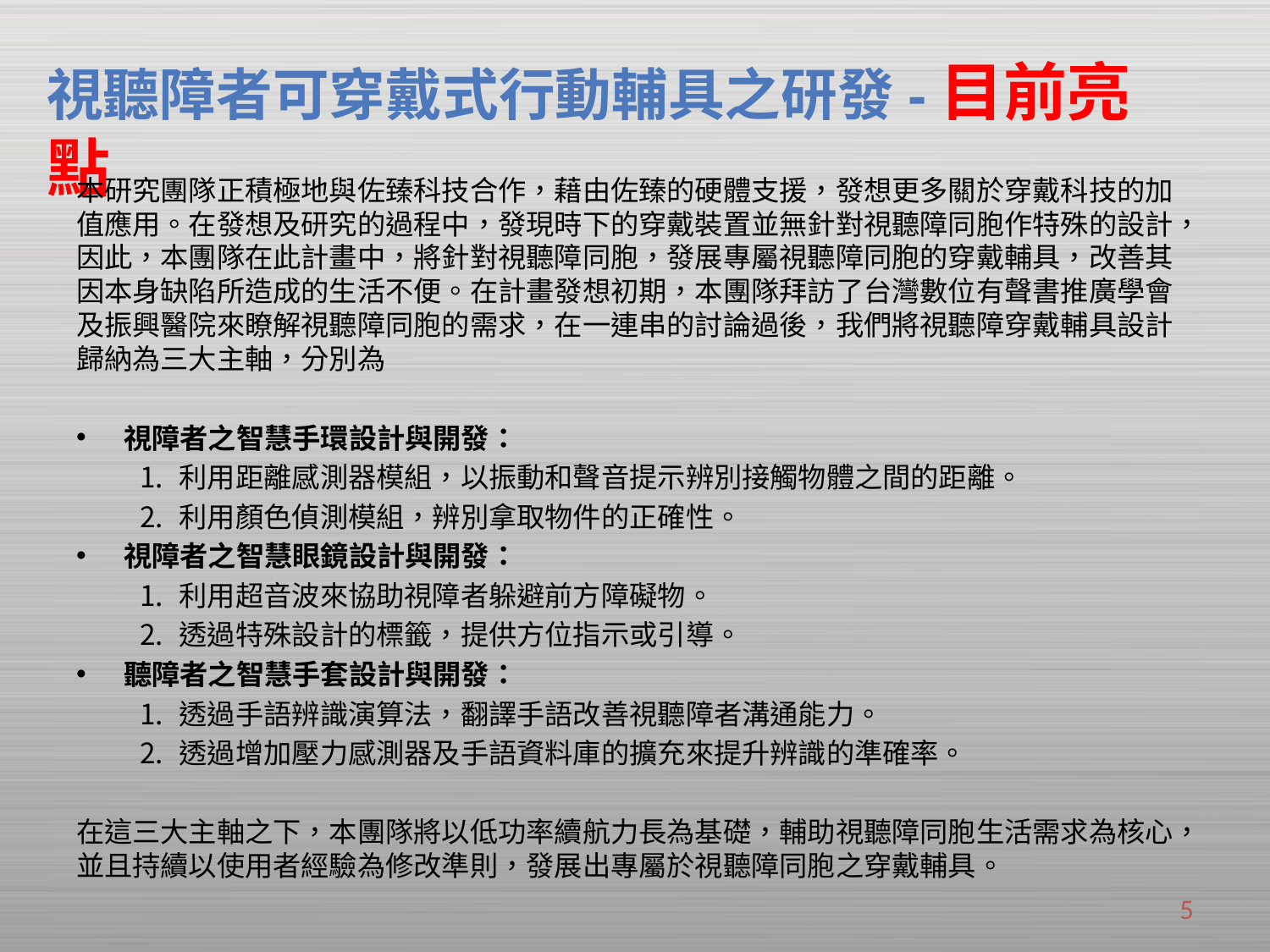

視聽障者可穿戴式行動輔具之研發-目前亮點
本研究團隊正積極地與佐臻科技合作，藉由佐臻的硬體支援，發想更多關於穿戴科技的加值應用。在發想及研究的過程中，發現時下的穿戴裝置並無針對視聽障同胞作特殊的設計，因此，本團隊在此計畫中，將針對視聽障同胞，發展專屬視聽障同胞的穿戴輔具，改善其因本身缺陷所造成的生活不便。在計畫發想初期，本團隊拜訪了台灣數位有聲書推廣學會及振興醫院來瞭解視聽障同胞的需求，在一連串的討論過後，我們將視聽障穿戴輔具設計歸納為三大主軸，分別為

視障者之智慧手環設計與開發：
利用距離感測器模組，以振動和聲音提示辨別接觸物體之間的距離。
利用顏色偵測模組，辨別拿取物件的正確性。
視障者之智慧眼鏡設計與開發：
利用超音波來協助視障者躲避前方障礙物。
透過特殊設計的標籤，提供方位指示或引導。
聽障者之智慧手套設計與開發：
透過手語辨識演算法，翻譯手語改善視聽障者溝通能力。
透過增加壓力感測器及手語資料庫的擴充來提升辨識的準確率。

在這三大主軸之下，本團隊將以低功率續航力長為基礎，輔助視聽障同胞生活需求為核心，並且持續以使用者經驗為修改準則，發展出專屬於視聽障同胞之穿戴輔具。

5